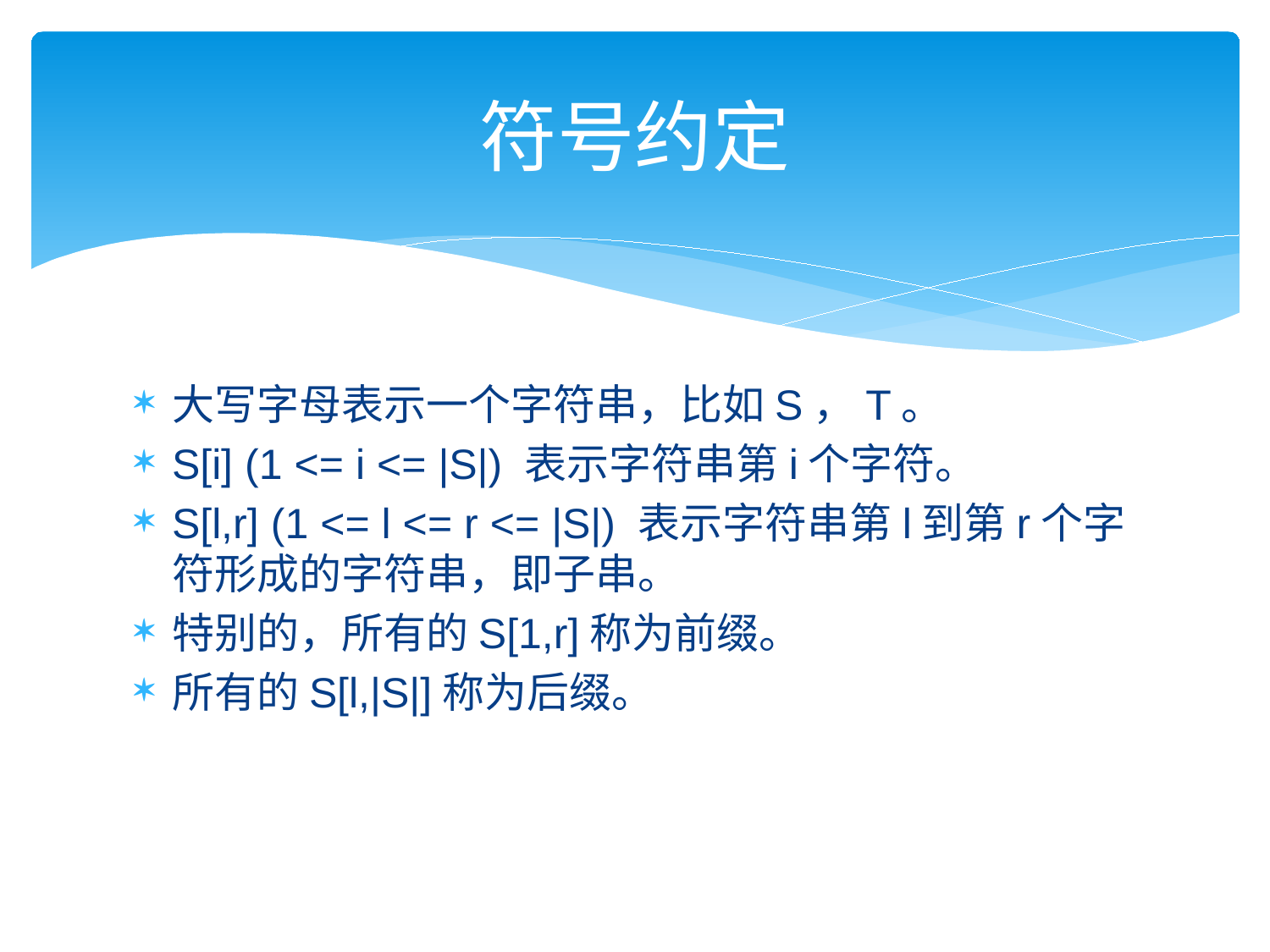

# 符号约定
大写字母表示一个字符串，比如S，T。
S[i] (1 <= i <= |S|) 表示字符串第i个字符。
S[l,r] (1 <= l <= r <= |S|) 表示字符串第l到第r个字符形成的字符串，即子串。
特别的，所有的S[1,r]称为前缀。
所有的S[l,|S|]称为后缀。